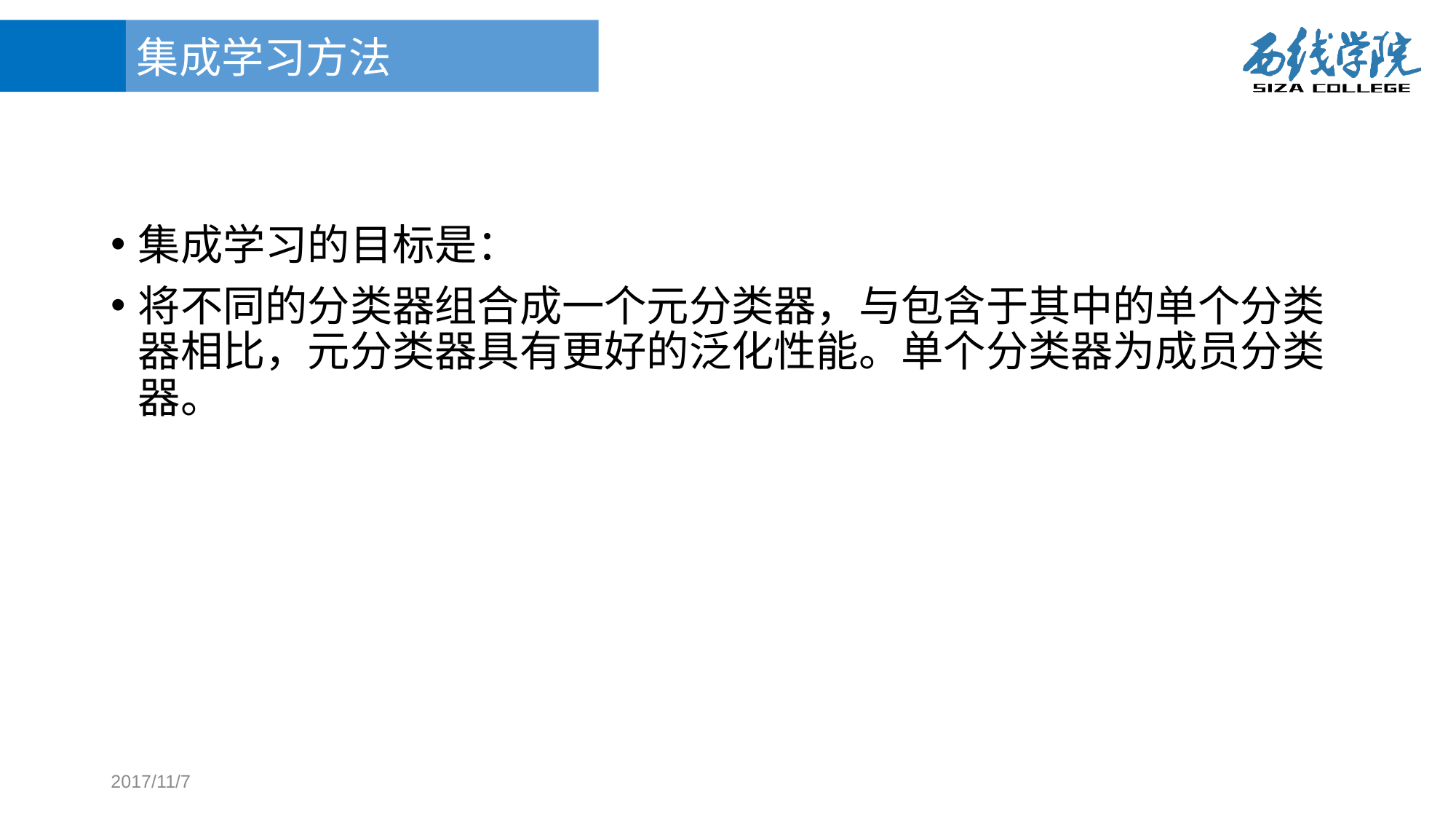

# 集成学习方法
集成学习的目标是：
将不同的分类器组合成一个元分类器，与包含于其中的单个分类器相比，元分类器具有更好的泛化性能。单个分类器为成员分类器。
2017/11/7